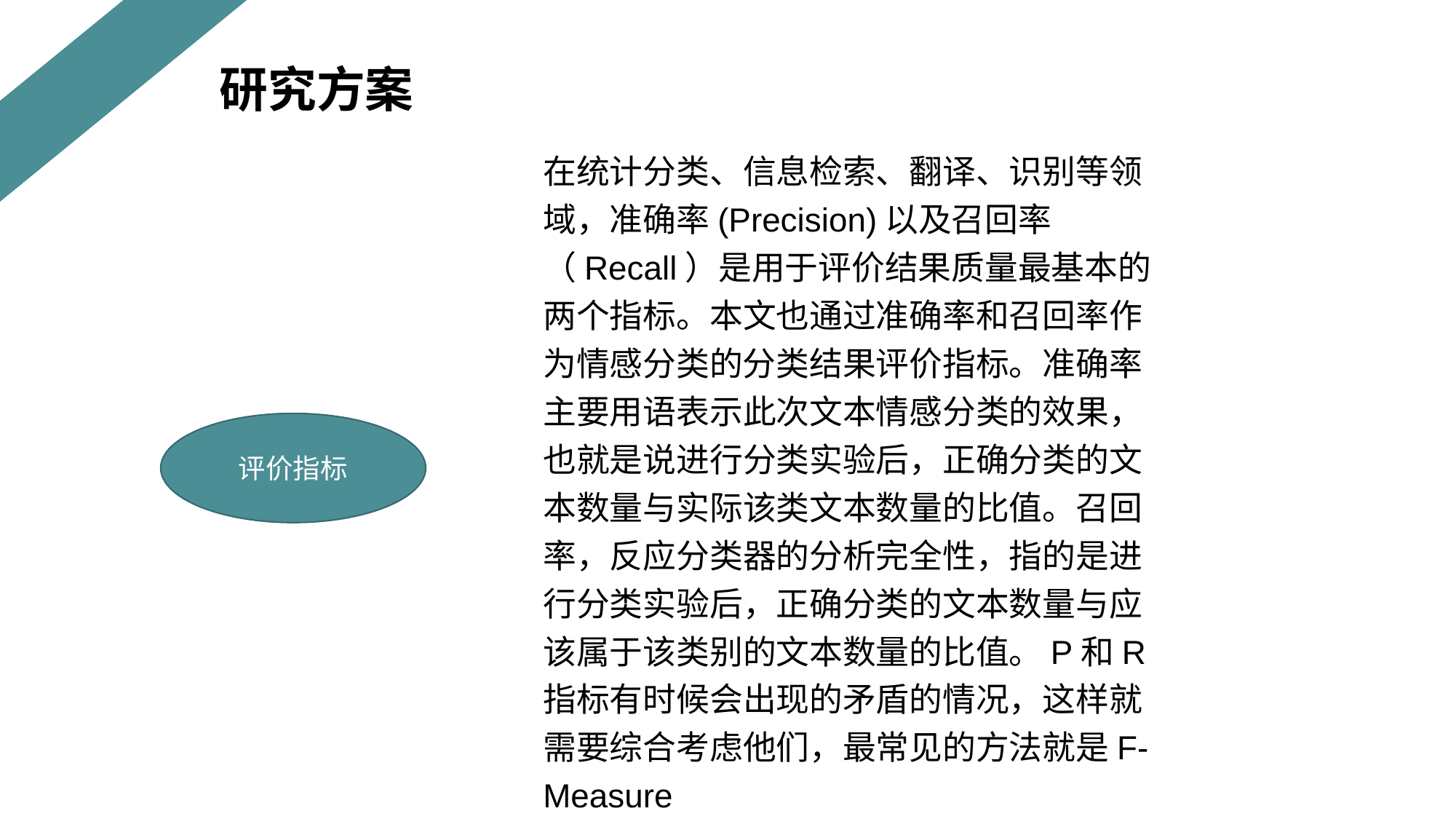

研究方案
在统计分类、信息检索、翻译、识别等领域，准确率(Precision)以及召回率（Recall）是用于评价结果质量最基本的两个指标。本文也通过准确率和召回率作为情感分类的分类结果评价指标。准确率主要用语表示此次文本情感分类的效果，也就是说进行分类实验后，正确分类的文本数量与实际该类文本数量的比值。召回率，反应分类器的分析完全性，指的是进行分类实验后，正确分类的文本数量与应该属于该类别的文本数量的比值。P和R指标有时候会出现的矛盾的情况，这样就需要综合考虑他们，最常见的方法就是F-Measure
评价指标